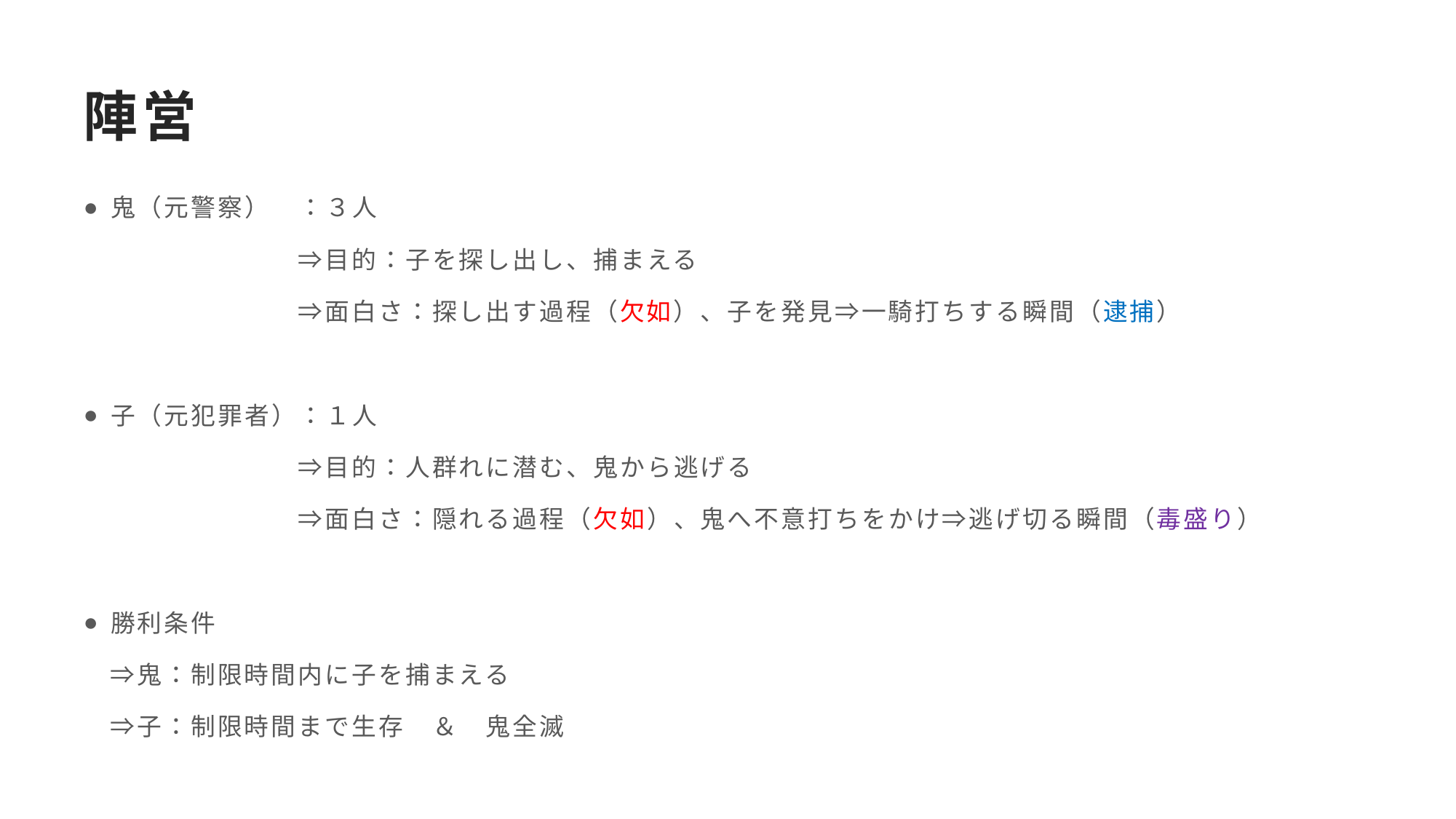

# 陣営
鬼（元警察）　：３人
　　　　　　　　⇒目的：子を探し出し、捕まえる
　　　　　　　　⇒面白さ：探し出す過程（欠如）、子を発見⇒一騎打ちする瞬間（逮捕）

子（元犯罪者）：１人
　　　　　　　　⇒目的：人群れに潜む、鬼から逃げる
　　　　　　　　⇒面白さ：隠れる過程（欠如）、鬼へ不意打ちをかけ⇒逃げ切る瞬間（毒盛り）

勝利条件
　⇒鬼：制限時間内に子を捕まえる
　⇒子：制限時間まで生存　＆　鬼全滅